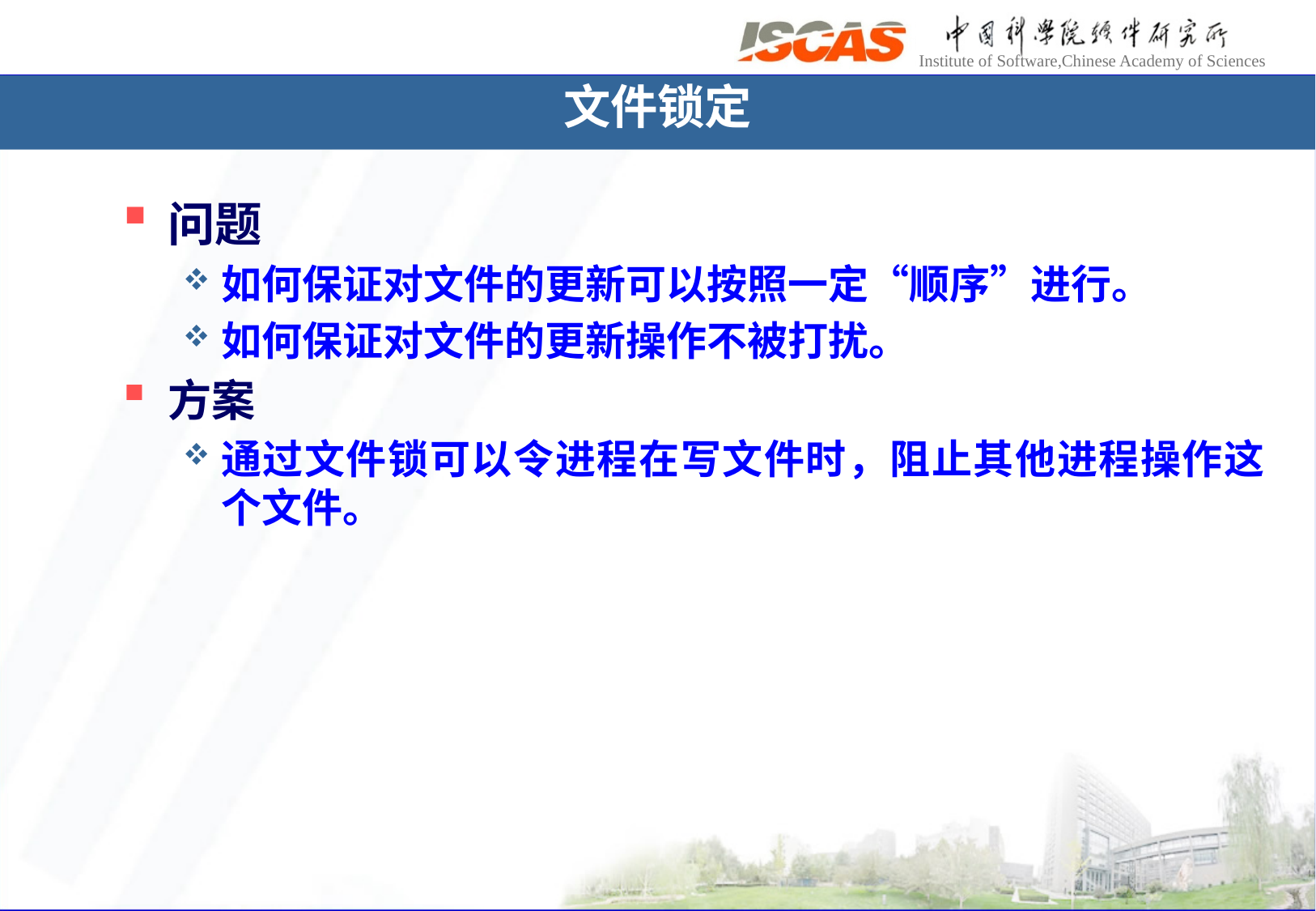

文件锁定
问题
如何保证对文件的更新可以按照一定“顺序”进行。
如何保证对文件的更新操作不被打扰。
方案
通过文件锁可以令进程在写文件时，阻止其他进程操作这个文件。